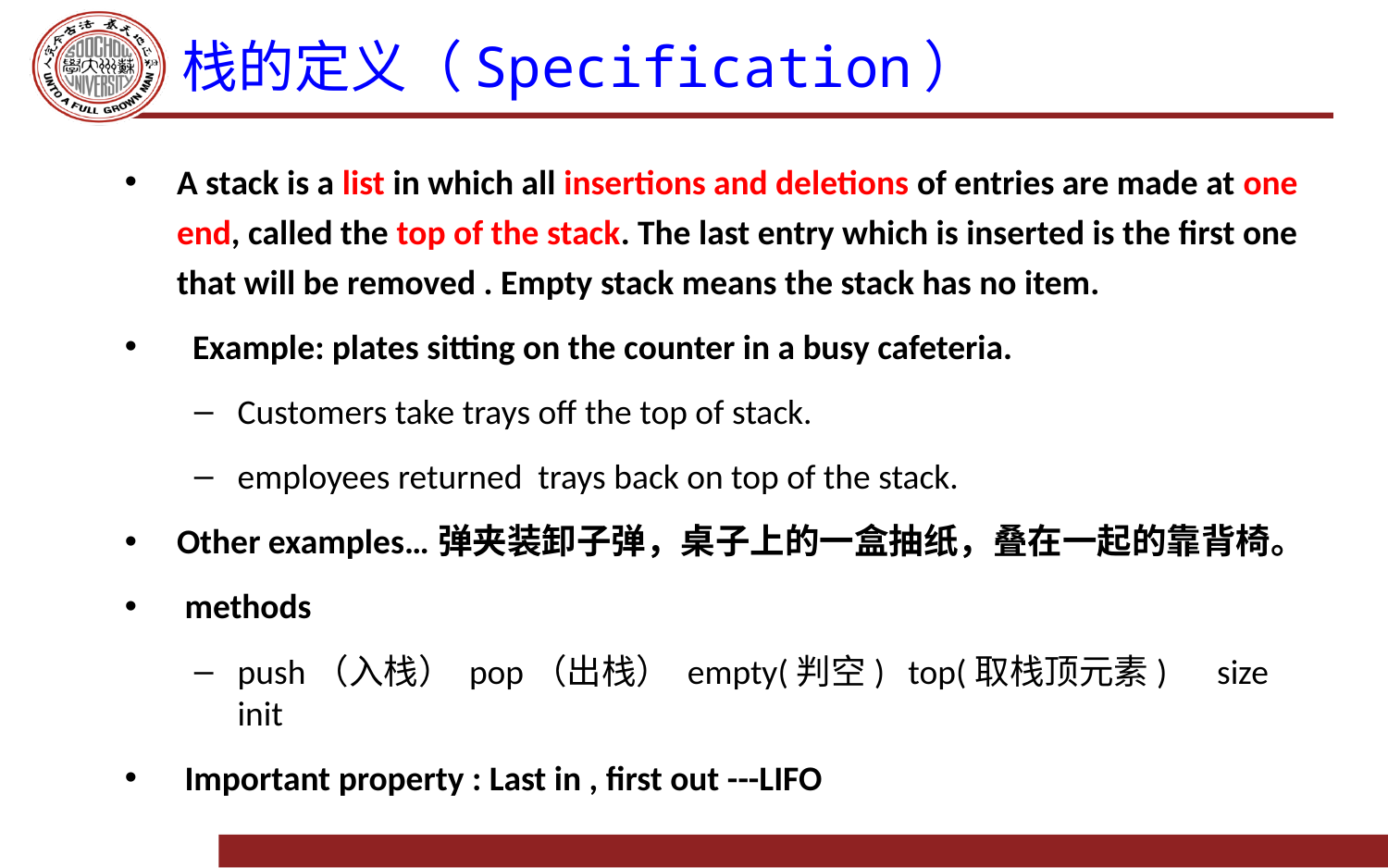

# 栈的定义（Specification）
A stack is a list in which all insertions and deletions of entries are made at one end, called the top of the stack. The last entry which is inserted is the first one that will be removed . Empty stack means the stack has no item.
  Example: plates sitting on the counter in a busy cafeteria.
Customers take trays off the top of stack.
employees returned  trays back on top of the stack.
Other examples…弹夹装卸子弹，桌子上的一盒抽纸，叠在一起的靠背椅。
 methods
push（入栈） pop（出栈） empty(判空)   top(取栈顶元素)	 size    init
 Important property : Last in , first out ---LIFO